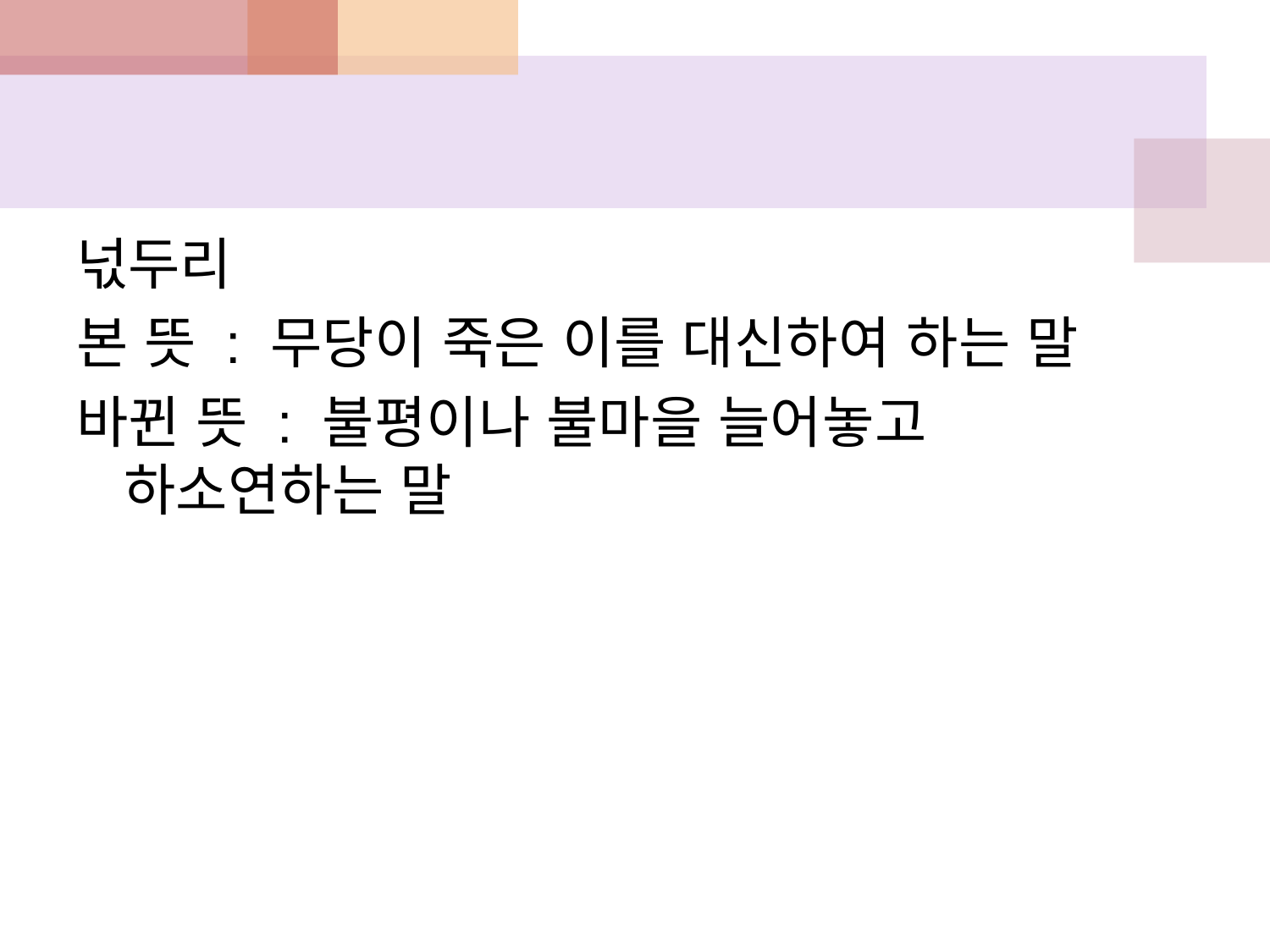

#
넋두리
본 뜻 : 무당이 죽은 이를 대신하여 하는 말
바뀐 뜻 : 불평이나 불마을 늘어놓고 하소연하는 말